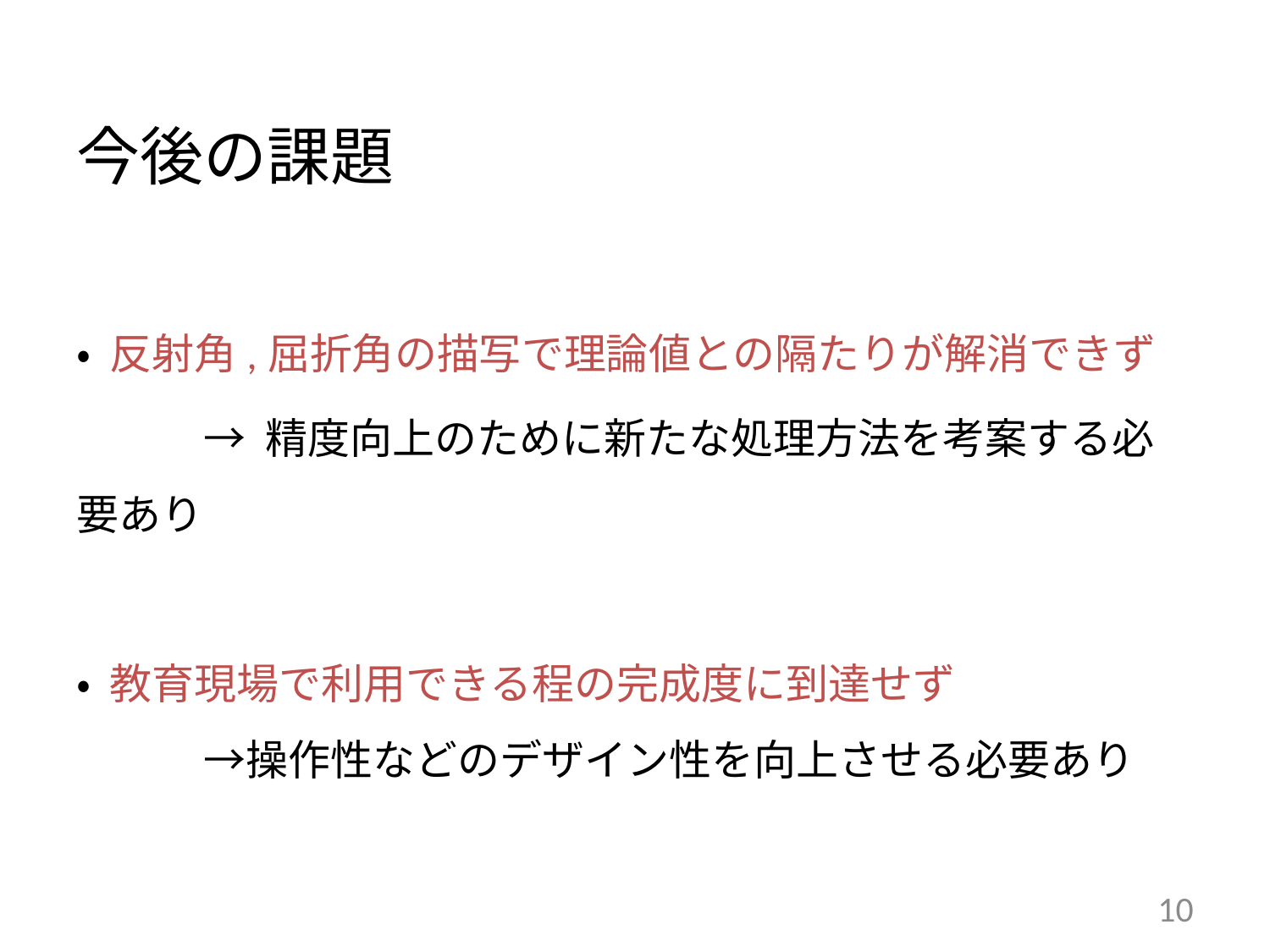

# 今後の課題
・  反射角,屈折角の描写で理論値との隔たりが解消できず
	→ 精度向上のために新たな処理方法を考案する必要あり

・  教育現場で利用できる程の完成度に到達せず
	→操作性などのデザイン性を向上させる必要あり

10